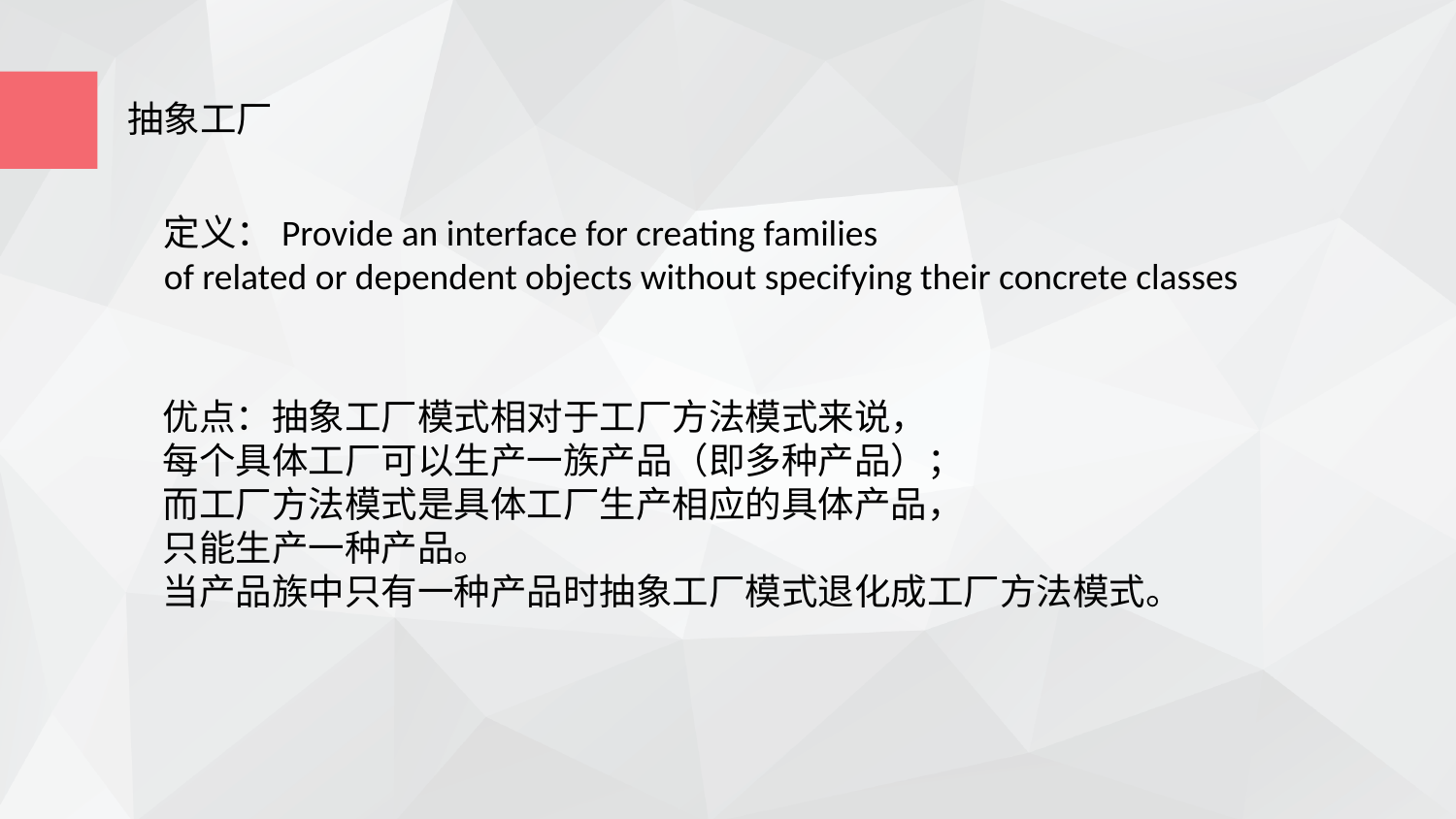

抽象工厂
定义：Provide an interface for creating families
of related or dependent objects without specifying their concrete classes

优点：抽象工厂模式相对于工厂方法模式来说，
每个具体工厂可以生产一族产品（即多种产品）；
而工厂方法模式是具体工厂生产相应的具体产品，
只能生产一种产品。
当产品族中只有一种产品时抽象工厂模式退化成工厂方法模式。